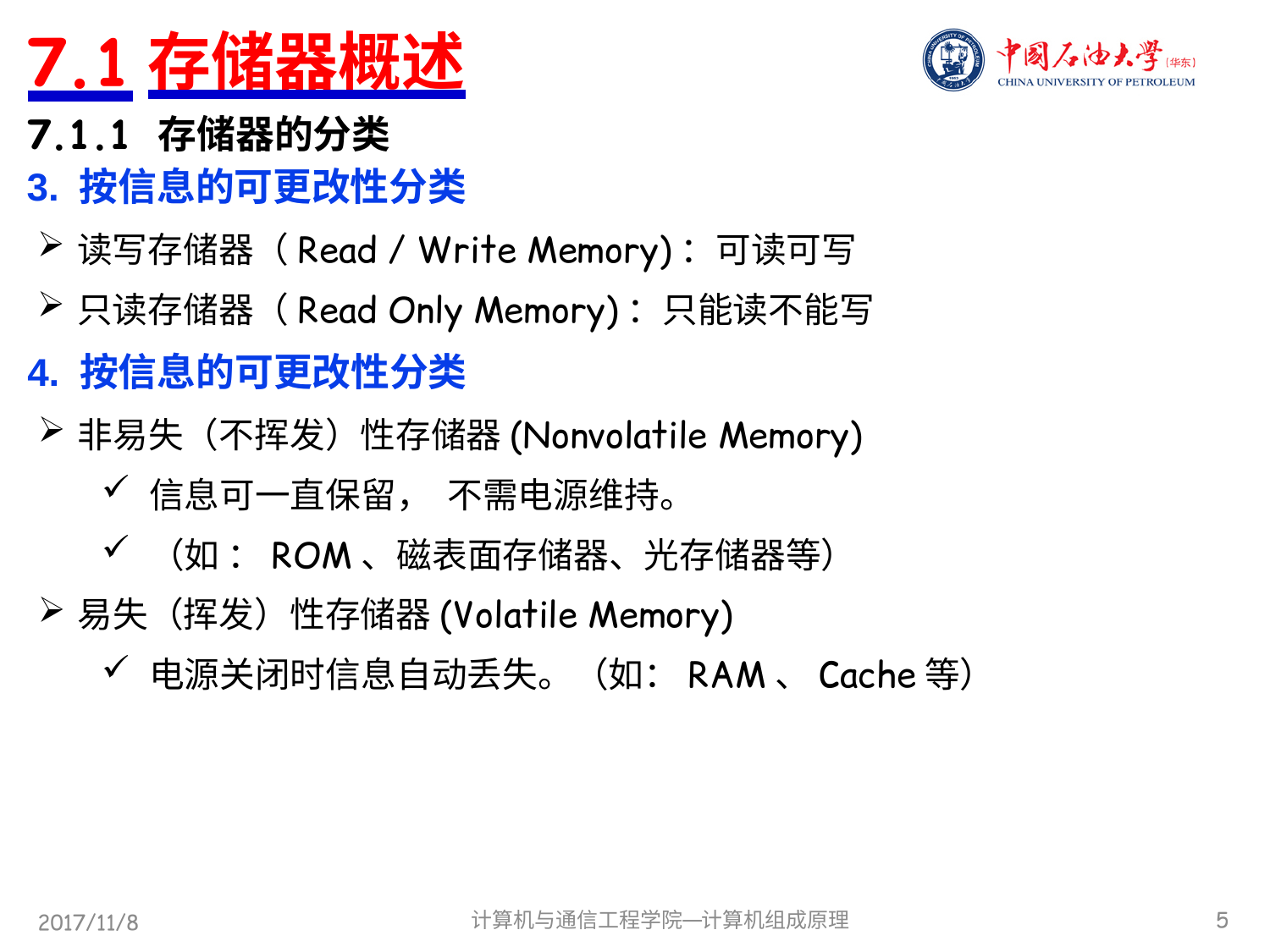

# 7.1存储器概述
7.1.1 存储器的分类
3. 按信息的可更改性分类
读写存储器（Read / Write Memory)：可读可写
只读存储器（Read Only Memory)：只能读不能写
4. 按信息的可更改性分类
非易失（不挥发）性存储器(Nonvolatile Memory)
信息可一直保留，  不需电源维持。
（如 ：ROM、磁表面存储器、光存储器等）
易失（挥发）性存储器(Volatile Memory)
电源关闭时信息自动丢失。（如：RAM、Cache等）
计算机与通信工程学院—计算机组成原理
5
2017/11/8